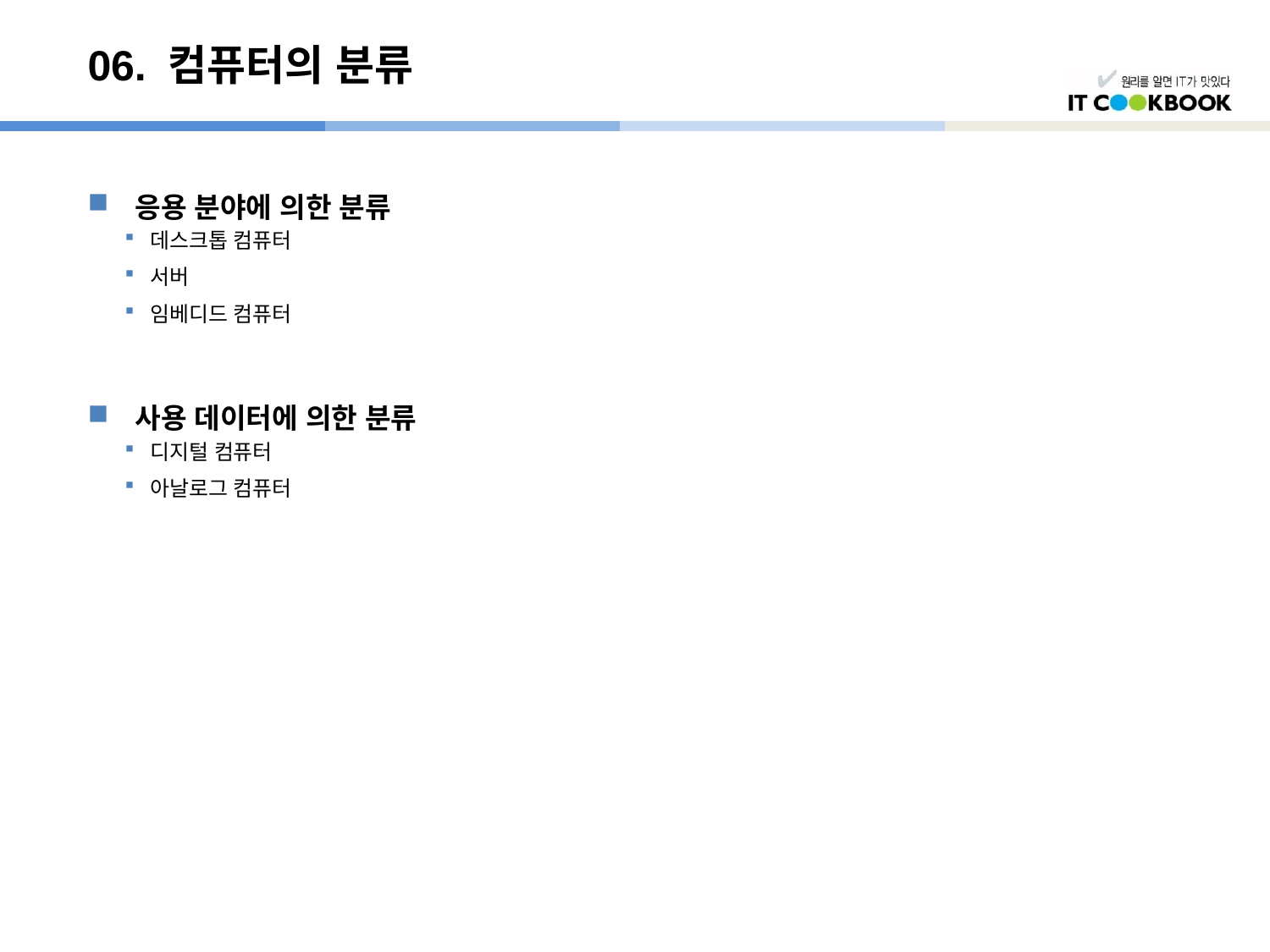

# 06. 컴퓨터의 분류
응용 분야에 의한 분류
데스크톱 컴퓨터
서버
임베디드 컴퓨터

사용 데이터에 의한 분류
디지털 컴퓨터
아날로그 컴퓨터